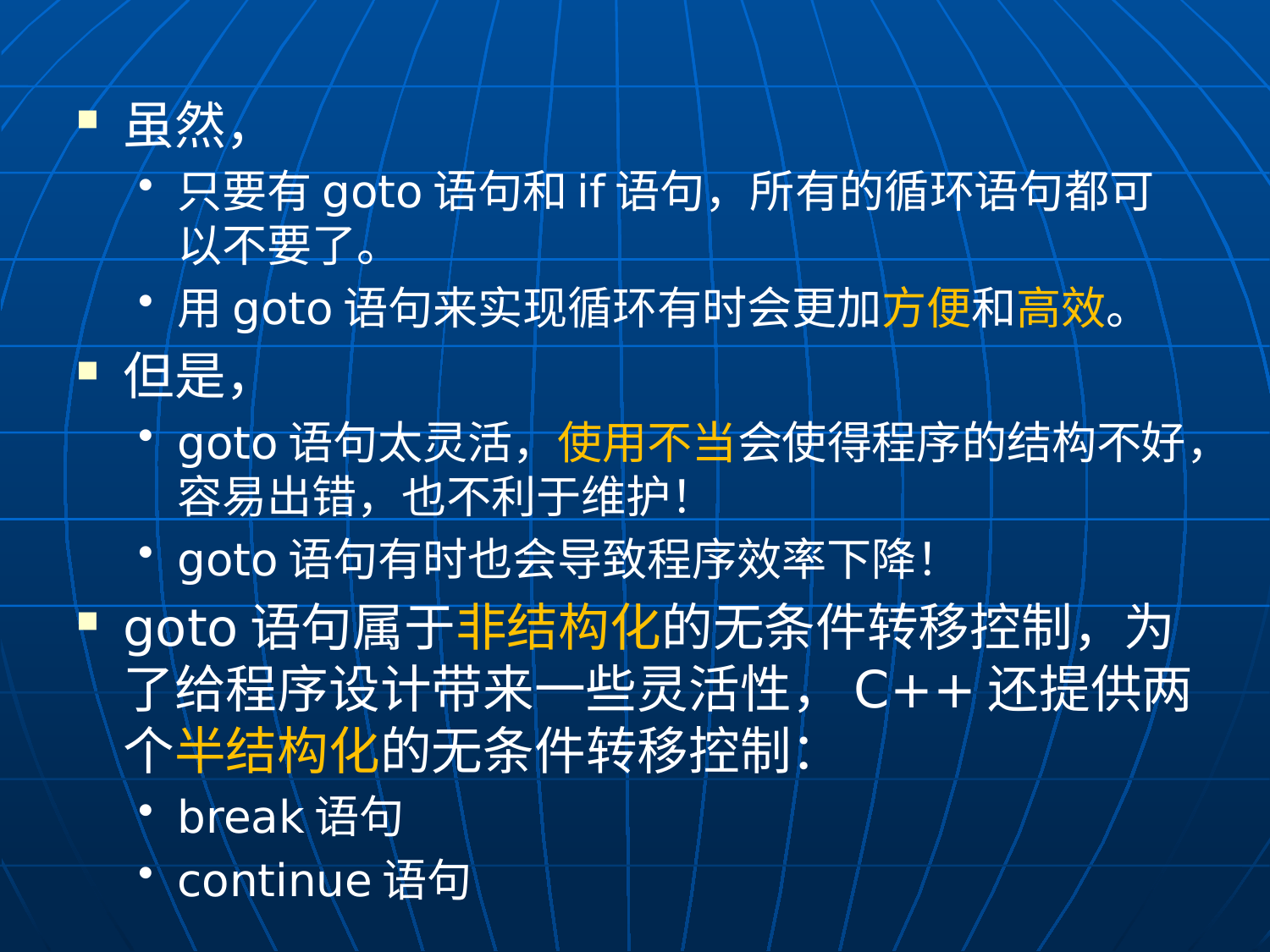

虽然，
只要有goto语句和if语句，所有的循环语句都可以不要了。
用goto语句来实现循环有时会更加方便和高效。
但是，
goto语句太灵活，使用不当会使得程序的结构不好，容易出错，也不利于维护！
goto语句有时也会导致程序效率下降！
goto语句属于非结构化的无条件转移控制，为了给程序设计带来一些灵活性，C++还提供两个半结构化的无条件转移控制：
break语句
continue语句